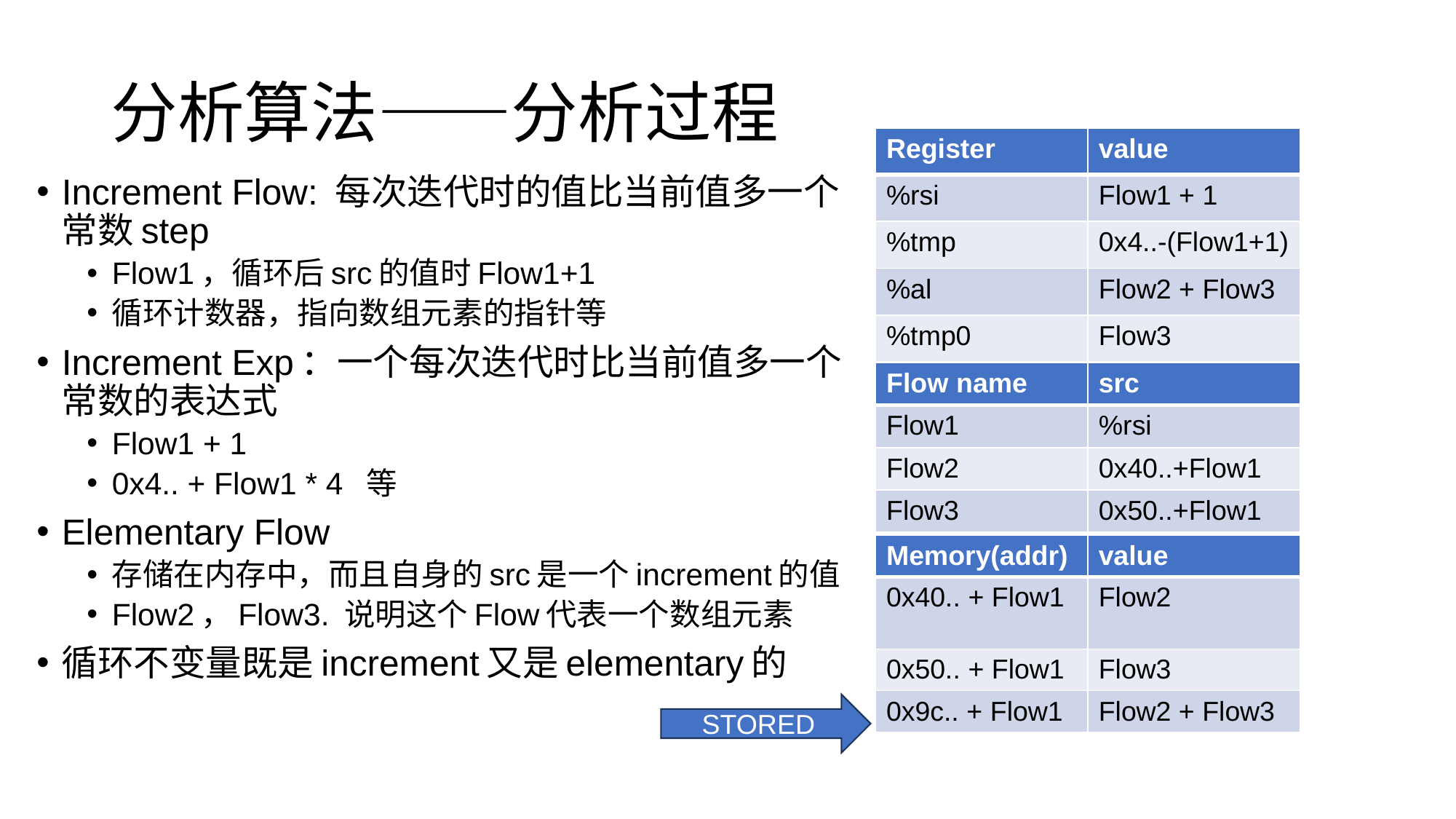

# 分析算法——分析过程
| Register | value |
| --- | --- |
| %rsi | Flow1 + 1 |
| %tmp | 0x4..-(Flow1+1) |
| %al | Flow2 + Flow3 |
| %tmp0 | Flow3 |
Increment Flow: 每次迭代时的值比当前值多一个常数step
Flow1，循环后src的值时Flow1+1
循环计数器，指向数组元素的指针等
Increment Exp：一个每次迭代时比当前值多一个常数的表达式
Flow1 + 1
0x4.. + Flow1 * 4  等
Elementary Flow
存储在内存中，而且自身的src是一个increment的值
Flow2，Flow3. 说明这个Flow代表一个数组元素
循环不变量既是increment又是elementary的

| Flow name | src |
| --- | --- |
| Flow1 | %rsi |
| Flow2 | 0x40..+Flow1 |
| Flow3 | 0x50..+Flow1 |
| Memory(addr) | value |
| --- | --- |
| 0x40.. + Flow1 | Flow2 |
| 0x50.. + Flow1 | Flow3 |
| 0x9c.. + Flow1 | Flow2 + Flow3 |
STORED